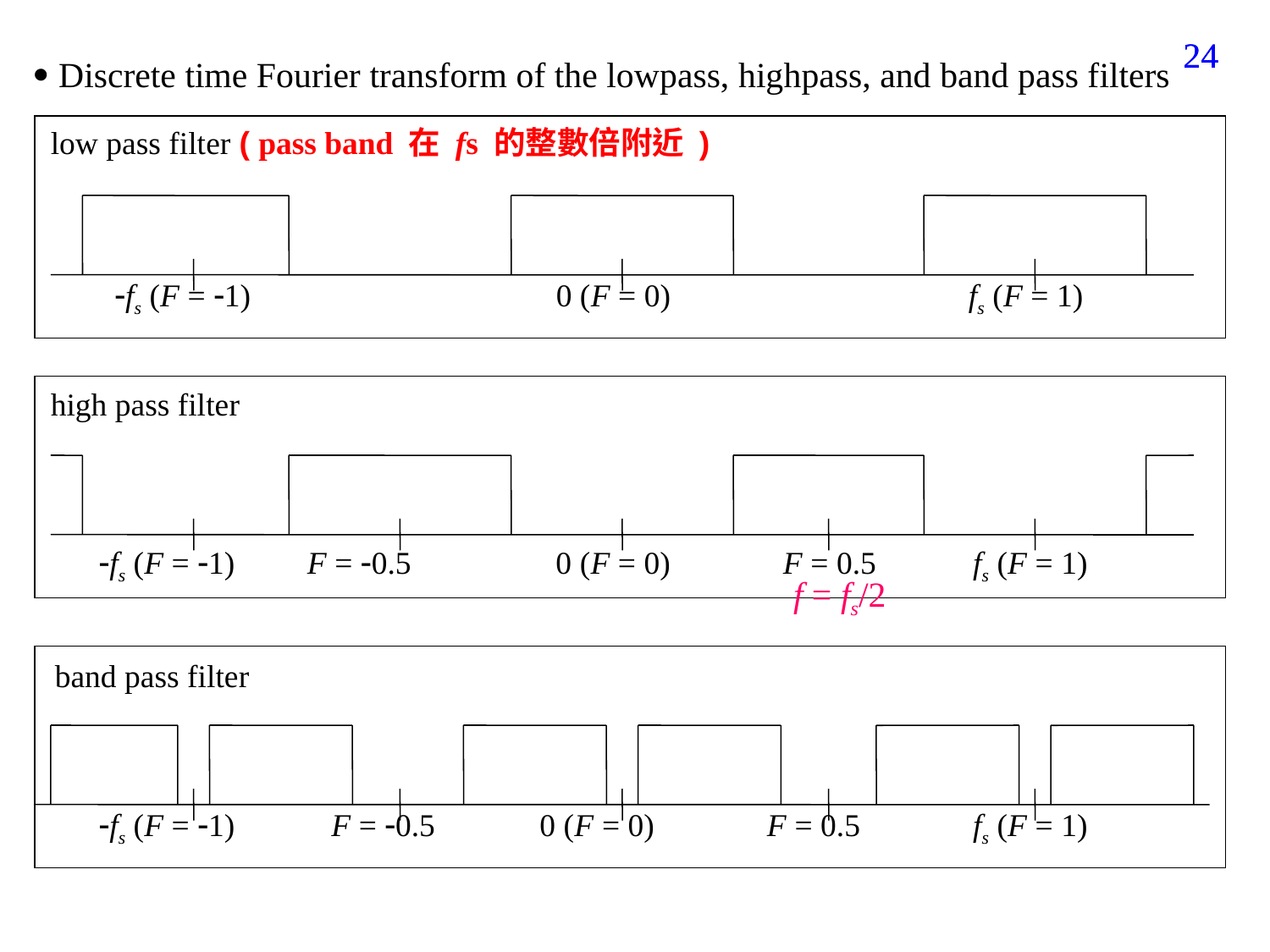

24
24
• Discrete time Fourier transform of the lowpass, highpass, and band pass filters

low pass filter ( pass band 在 fs 的整數倍附近 )

      −fs (F = −1)                                      0 (F = 0)                                     fs (F = 1)

high pass filter

      −fs (F = −1)         F = −0.5                  0 (F = 0)              F = 0.5            fs (F = 1)
f = fs/2

band pass filter

      −fs (F = −1)            F = −0.5             0 (F = 0)              F = 0.5              fs (F = 1)